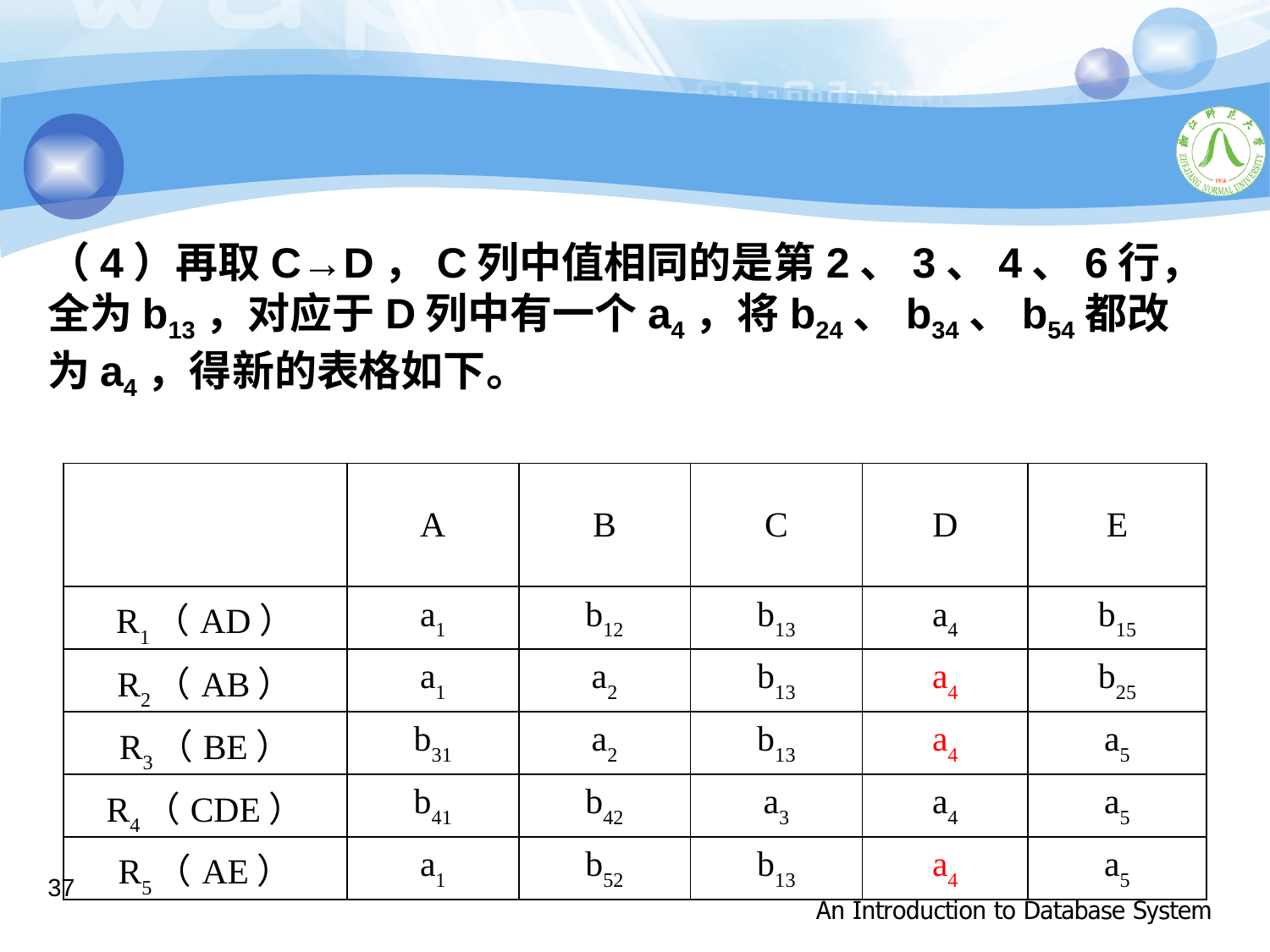

（4）再取C→D，C列中值相同的是第2、3、4、6行，全为b13，对应于D列中有一个a4，将b24、b34、b54都改为a4，得新的表格如下。
|  | A | B | C | D | E |
| --- | --- | --- | --- | --- | --- |
| R1（AD） | a1 | b12 | b13 | a4 | b15 |
| R2（AB） | a1 | a2 | b13 | a4 | b25 |
| R3（BE） | b31 | a2 | b13 | a4 | a5 |
| R4（CDE） | b41 | b42 | a3 | a4 | a5 |
| R5（AE） | a1 | b52 | b13 | a4 | a5 |
37
An Introduction to Database System